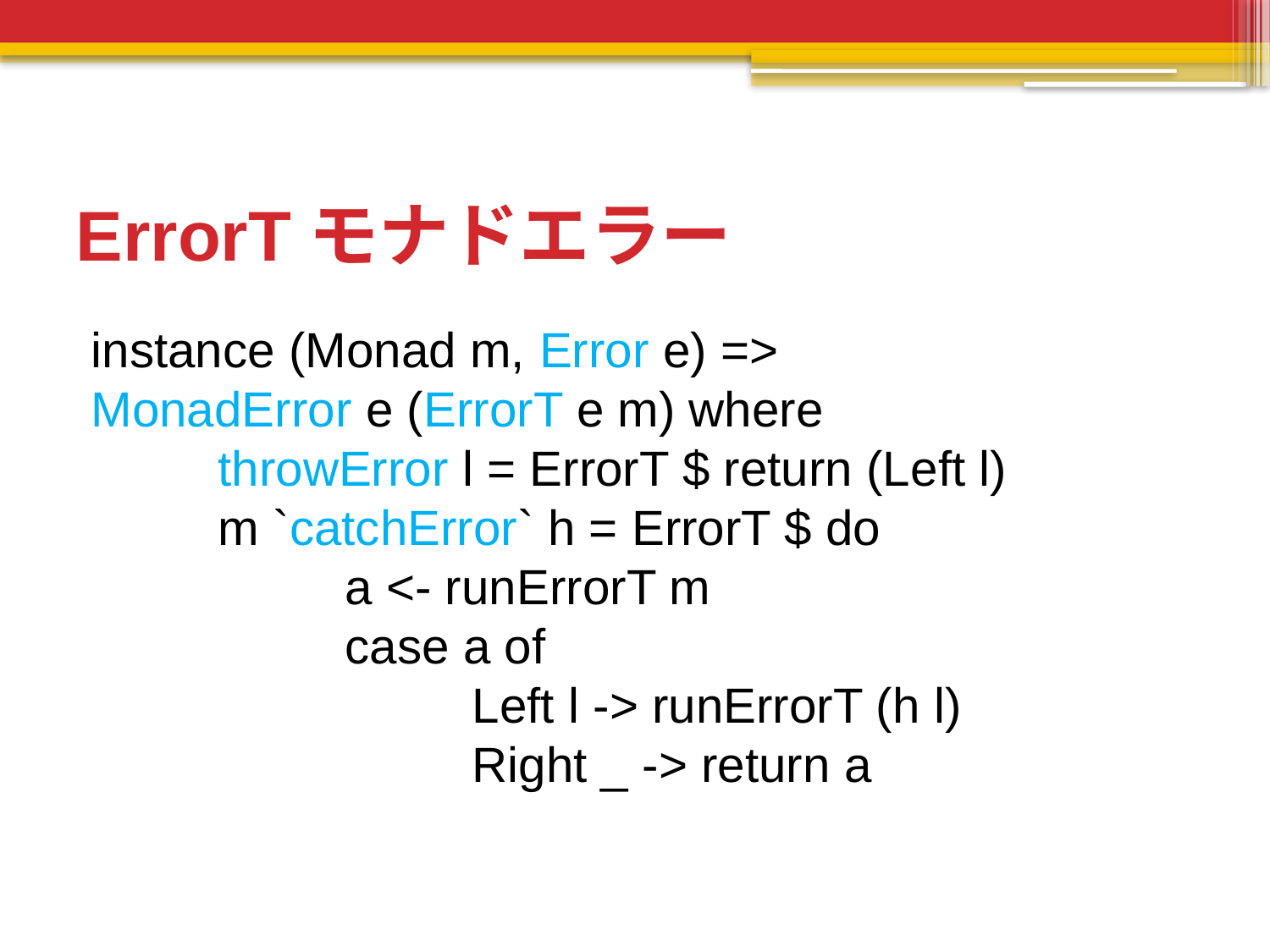

# ErrorTモナドエラー
instance (Monad m, Error e) =>
MonadError e (ErrorT e m) where
	throwError l = ErrorT $ return (Left l)
	m `catchError` h = ErrorT $ do
		a <- runErrorT m
		case a of
			Left l -> runErrorT (h l)
			Right _ -> return a